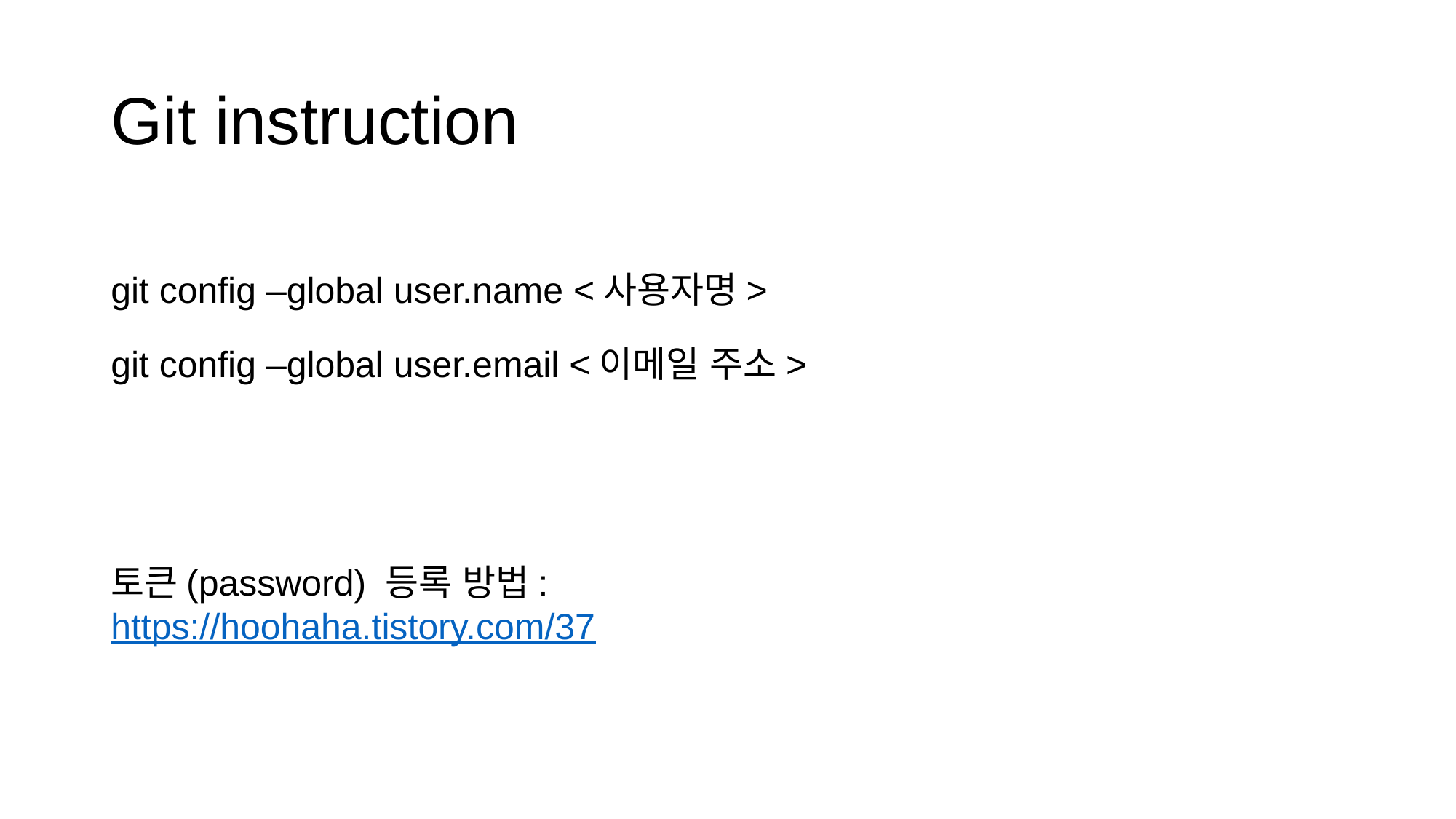

# Git instruction
git config –global user.name <사용자명>
git config –global user.email <이메일 주소>

토큰(password) 등록 방법: https://hoohaha.tistory.com/37